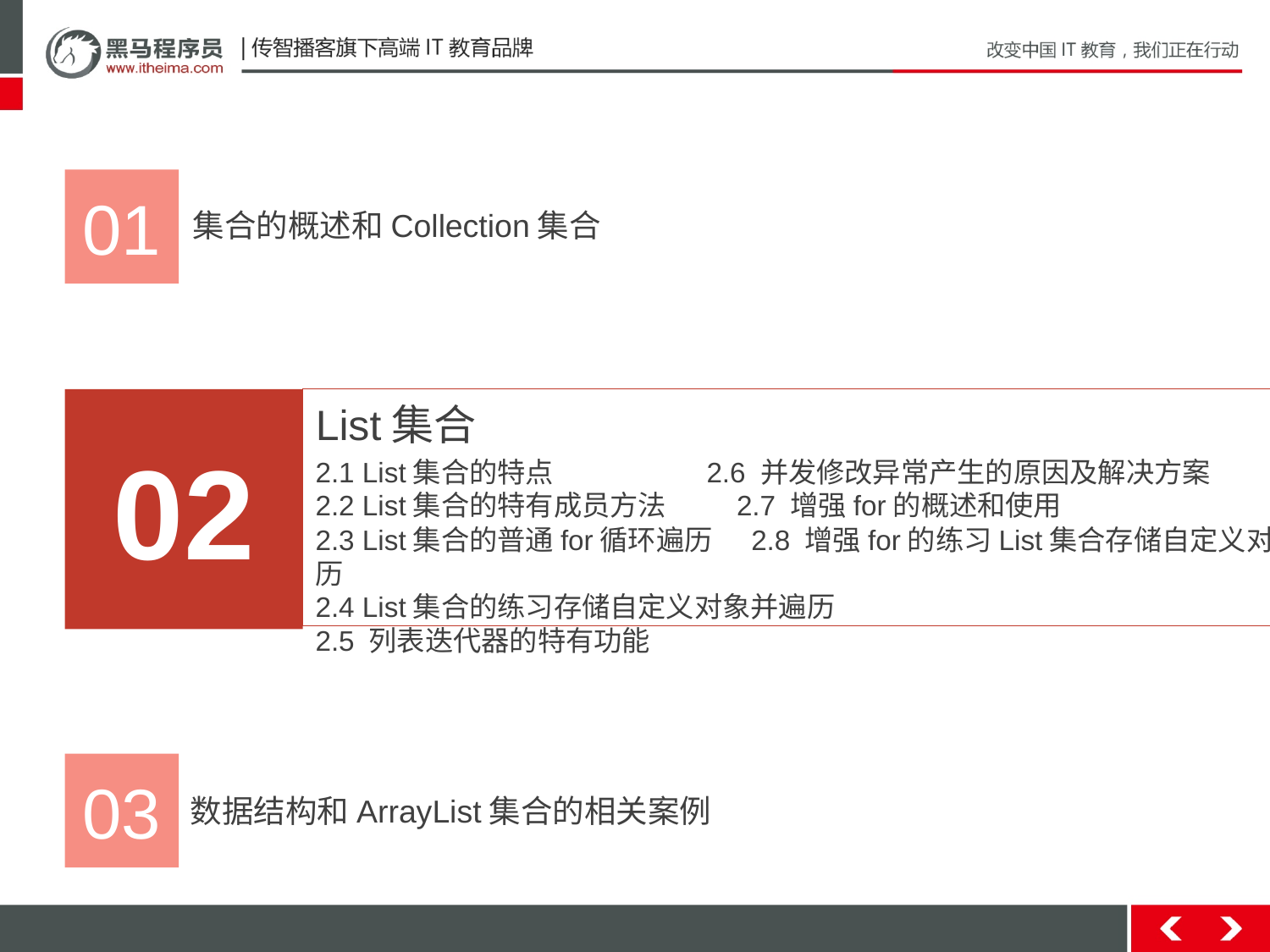

01
集合的概述和Collection集合

02
List集合
2.1 List集合的特点                       2.6 并发修改异常产生的原因及解决方案
2.2 List集合的特有成员方法          2.7 增强for的概述和使用
2.3 List集合的普通for循环遍历     2.8 增强for的练习List集合存储自定义对象并遍历
2.4 List集合的练习存储自定义对象并遍历
2.5 列表迭代器的特有功能
03
 数据结构和ArrayList集合的相关案例